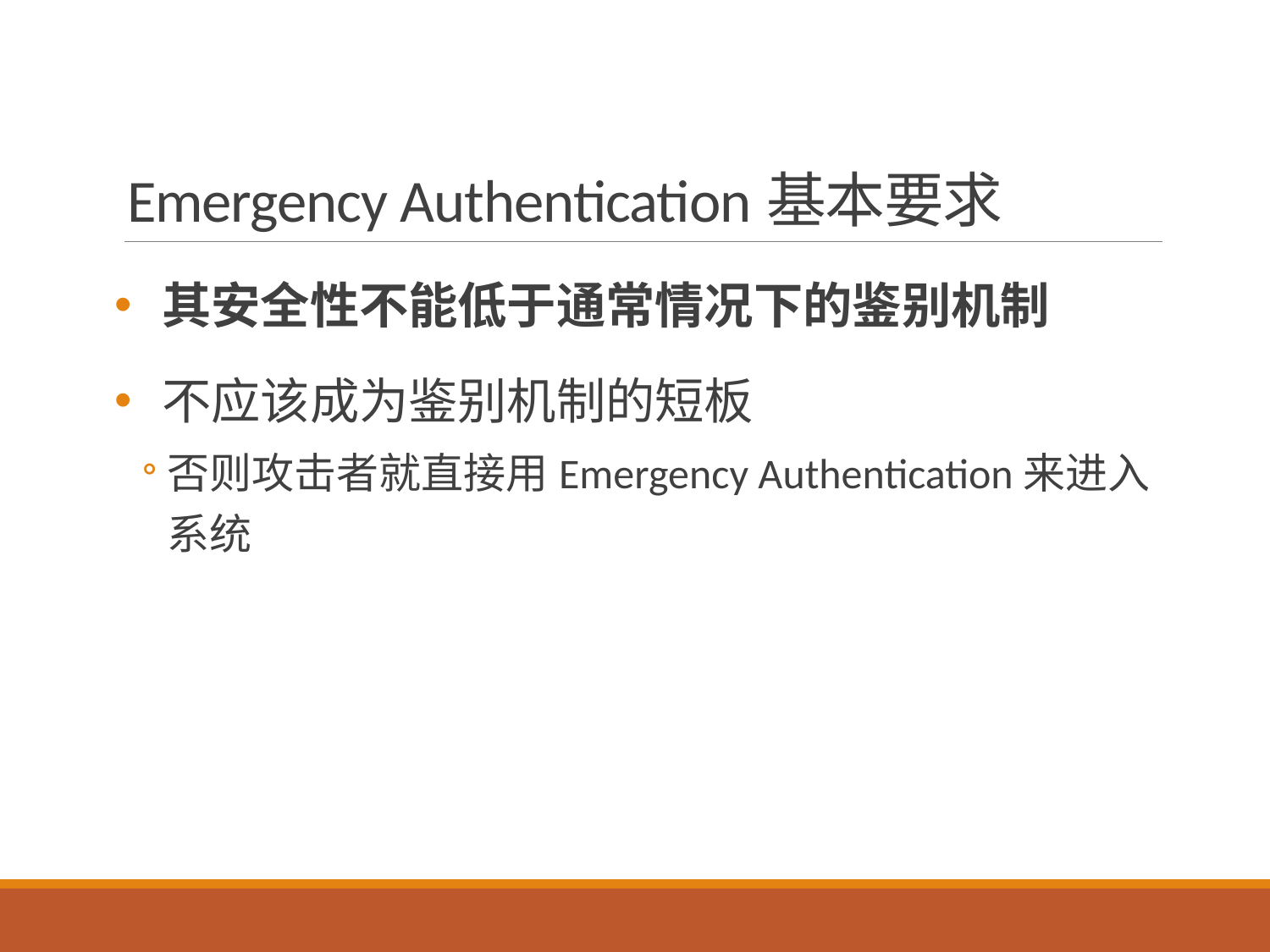

# Emergency Authentication基本要求
其安全性不能低于通常情况下的鉴别机制
不应该成为鉴别机制的短板
否则攻击者就直接用Emergency Authentication来进入系统